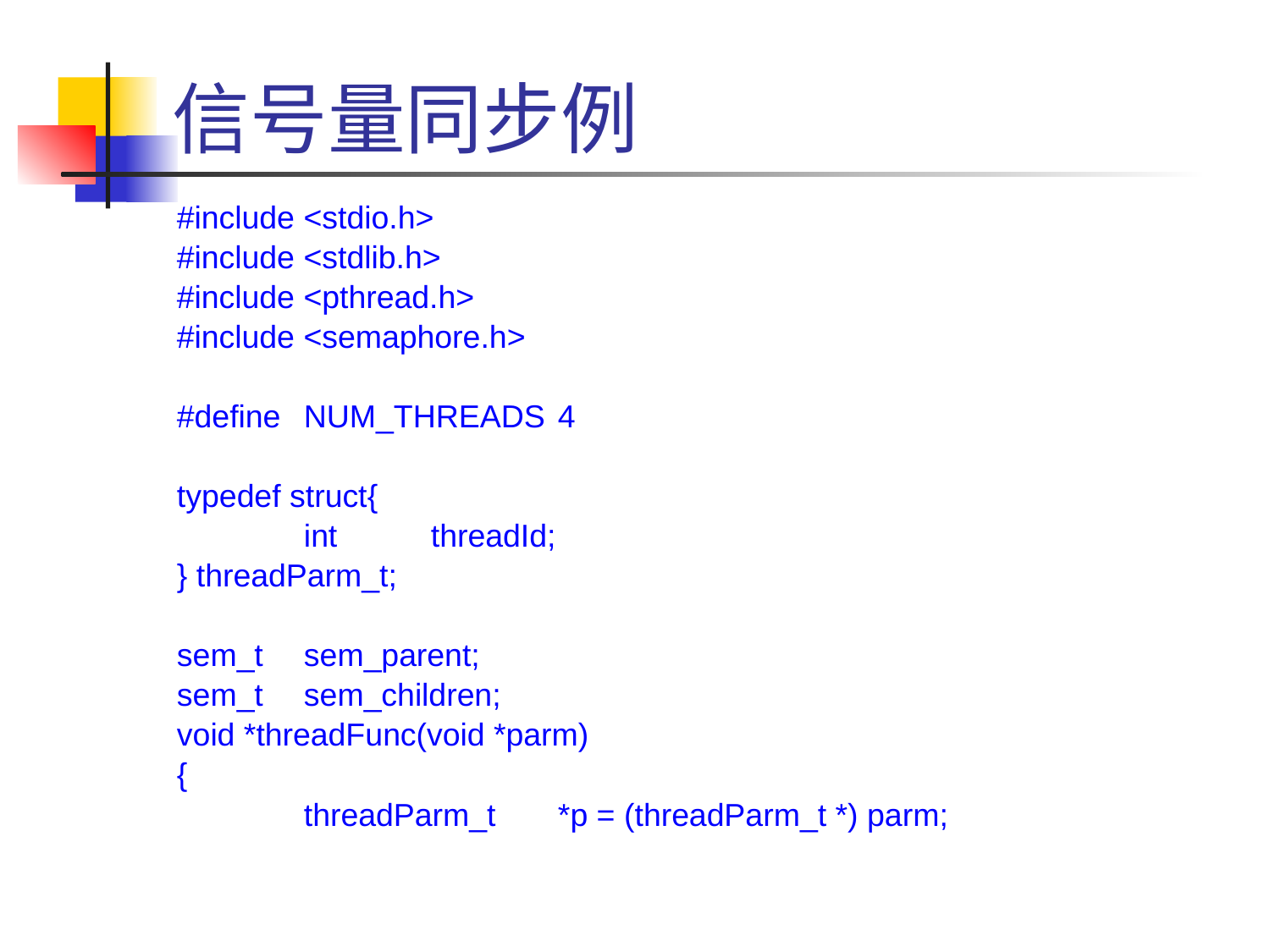

# 信号量同步例
#include <stdio.h>
#include <stdlib.h>
#include <pthread.h>
#include <semaphore.h>

#define	NUM_THREADS	4

typedef struct{
	int	threadId;
} threadParm_t;

sem_t	sem_parent;
sem_t	sem_children;
void *threadFunc(void *parm)
{
	threadParm_t	*p = (threadParm_t *) parm;